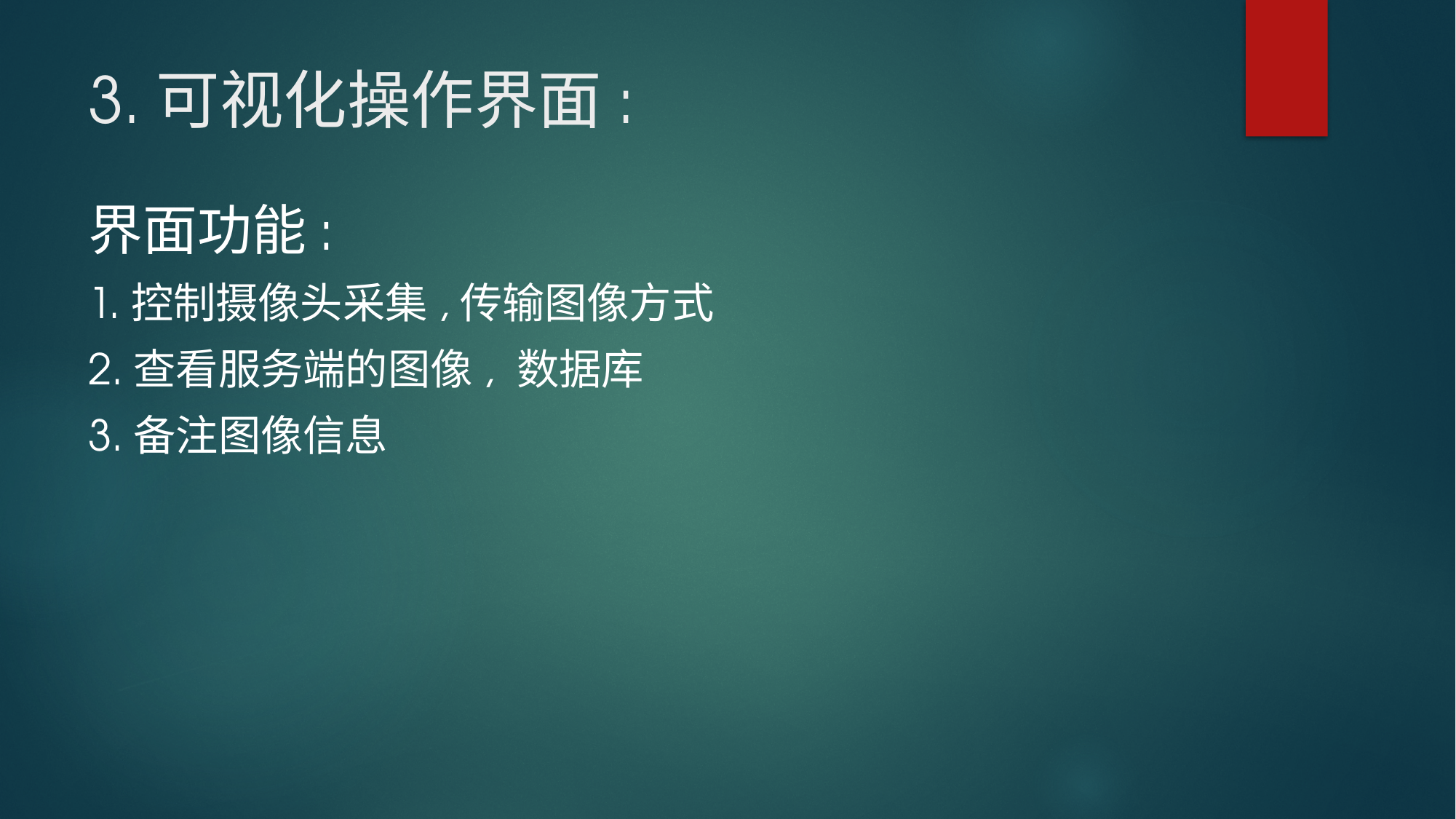

# 3.可视化操作界面:
界面功能:
1.控制摄像头采集,传输图像方式
2.查看服务端的图像, 数据库
3.备注图像信息